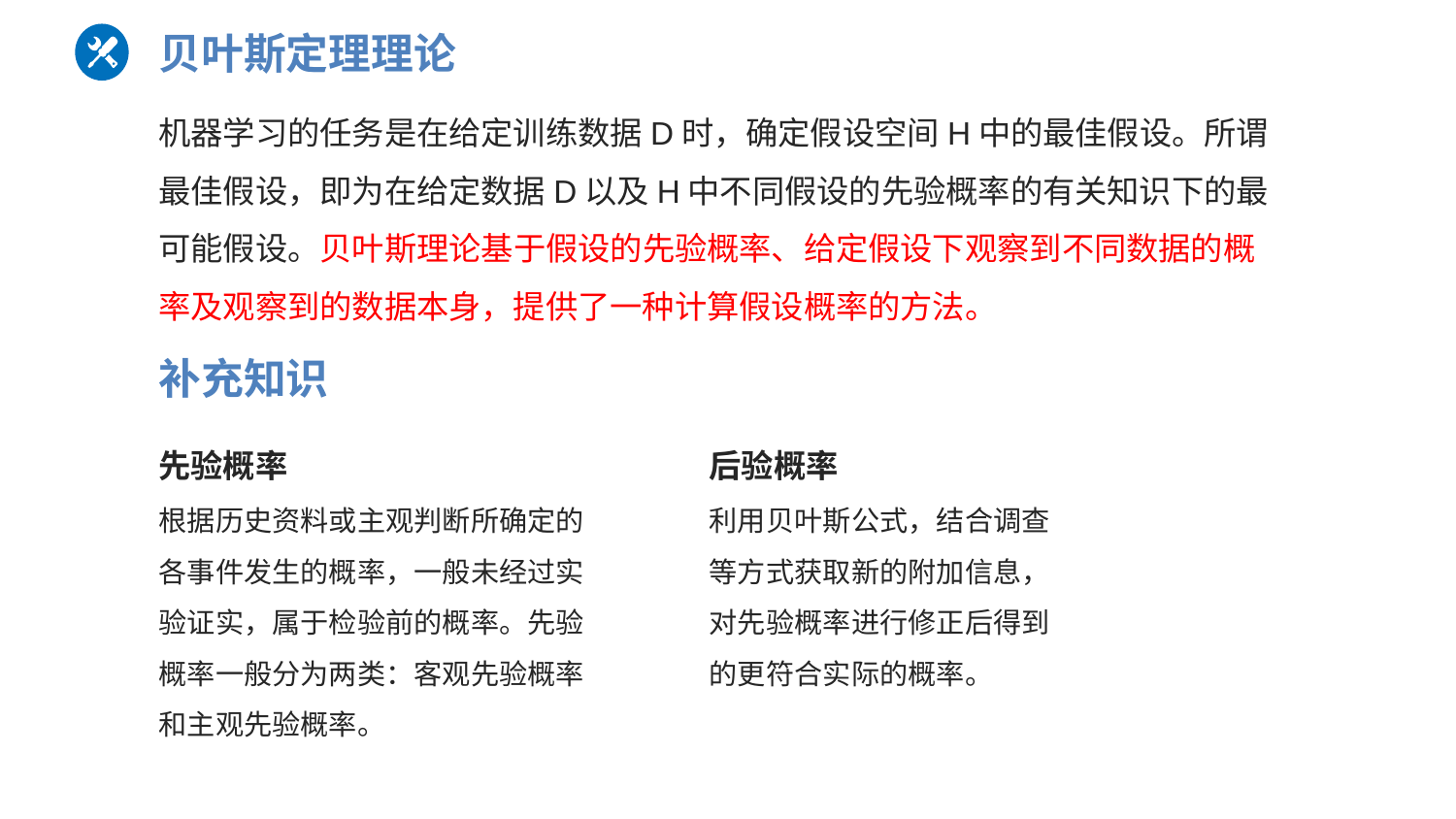

贝叶斯定理理论

机器学习的任务是在给定训练数据D时，确定假设空间H中的最佳假设。所谓最佳假设，即为在给定数据D以及H中不同假设的先验概率的有关知识下的最可能假设。贝叶斯理论基于假设的先验概率、给定假设下观察到不同数据的概率及观察到的数据本身，提供了一种计算假设概率的方法。
补充知识
先验概率
根据历史资料或主观判断所确定的各事件发生的概率，一般未经过实验证实，属于检验前的概率。先验概率一般分为两类：客观先验概率和主观先验概率。
后验概率
利用贝叶斯公式，结合调查等方式获取新的附加信息，对先验概率进行修正后得到的更符合实际的概率。